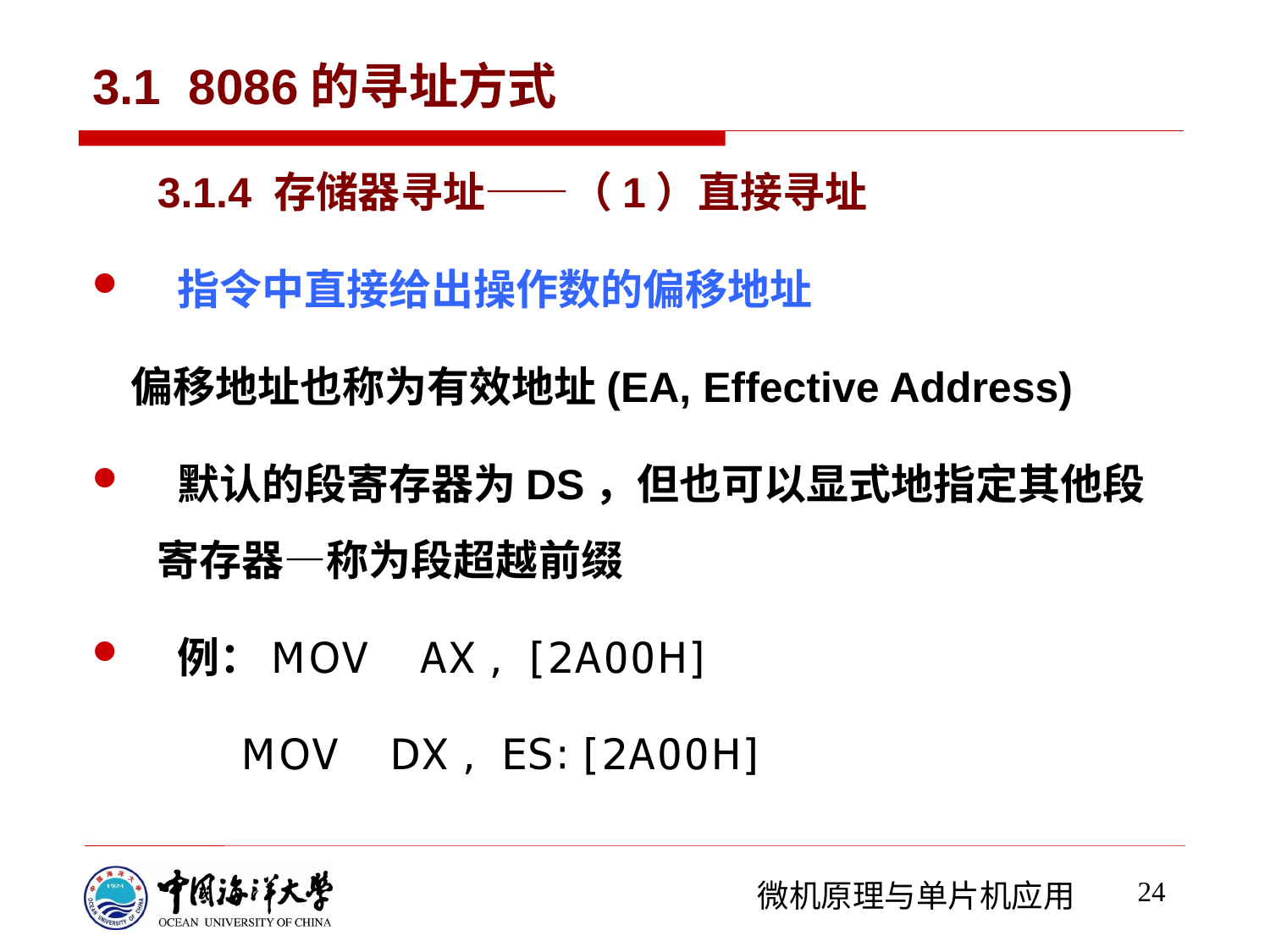

# 3.1  8086的寻址方式
3.1.4 存储器寻址——（1）直接寻址
 指令中直接给出操作数的偏移地址
   偏移地址也称为有效地址(EA, Effective Address)
 默认的段寄存器为DS，但也可以显式地指定其他段寄存器—称为段超越前缀
 例：MOV    AX ,  [2A00H]
            MOV    DX ,  ES: [2A00H]

24